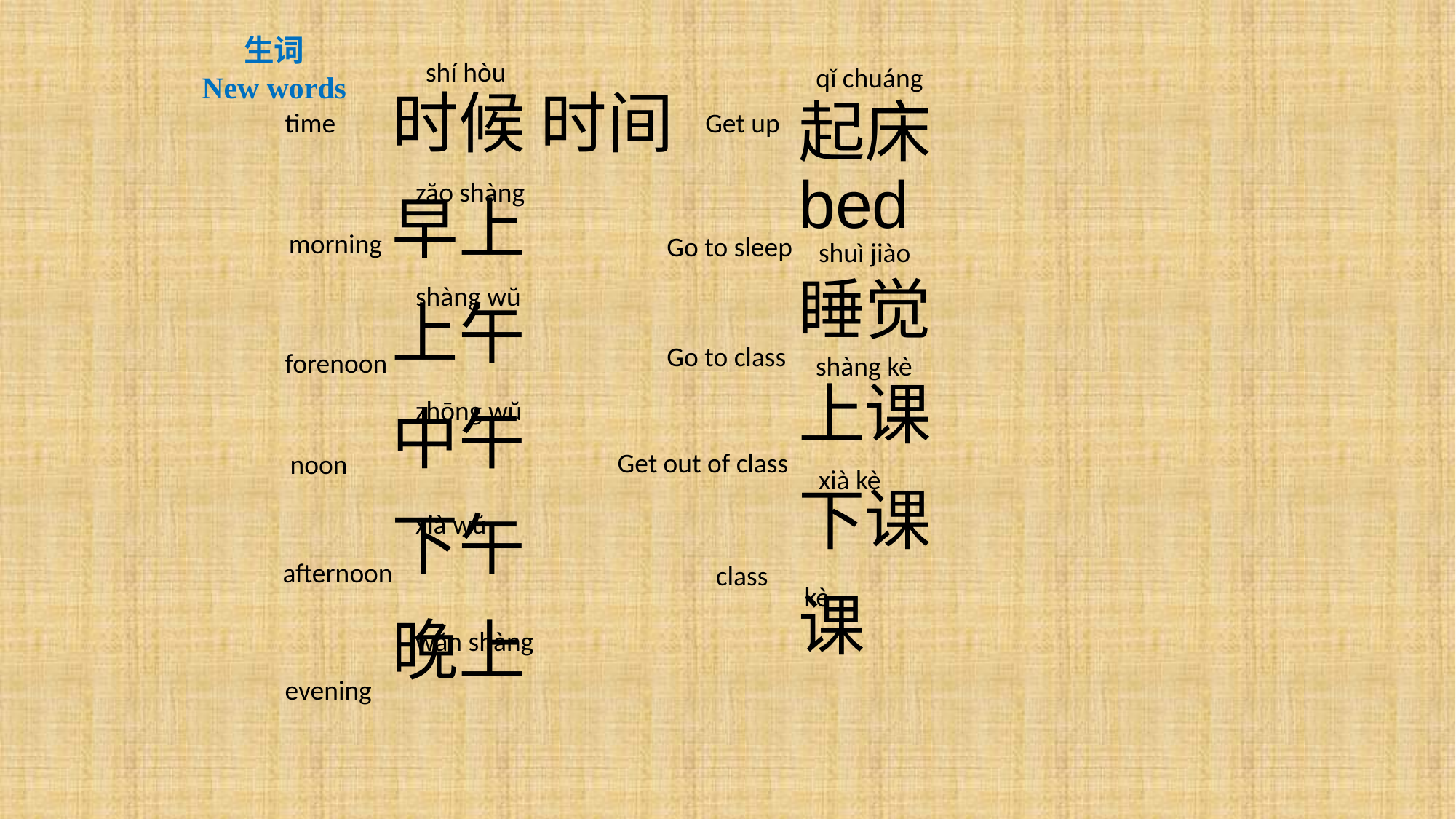

生词
New words
shí hòu
qǐ chuáng
时候 时间
早上
上午
中午
下午
晚上
起床 bed
睡觉
上课
下课
课
time
Get up
zăo shàng
morning
Go to sleep
shuì jiào
shàng wŭ
Go to class
forenoon
shàng kè
zhōng wŭ
Get out of class
noon
xià kè
xià wŭ
afternoon
class
 kè
wăn shàng
evening